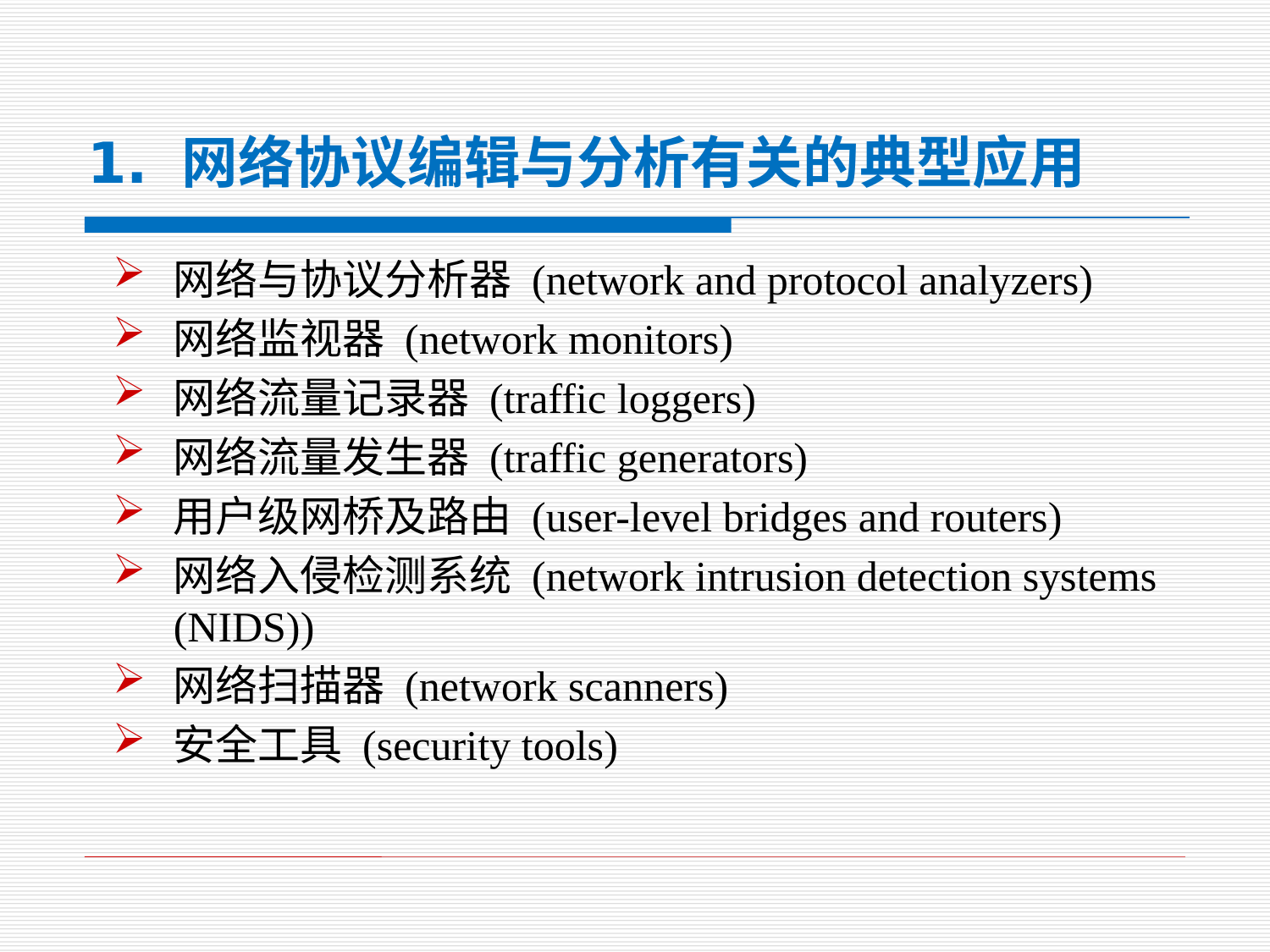

# 1. 网络协议编辑与分析有关的典型应用
网络与协议分析器 (network and protocol analyzers)
网络监视器 (network monitors)
网络流量记录器 (traffic loggers)
网络流量发生器 (traffic generators)
用户级网桥及路由 (user-level bridges and routers)
网络入侵检测系统 (network intrusion detection systems (NIDS))
网络扫描器 (network scanners)
安全工具 (security tools)